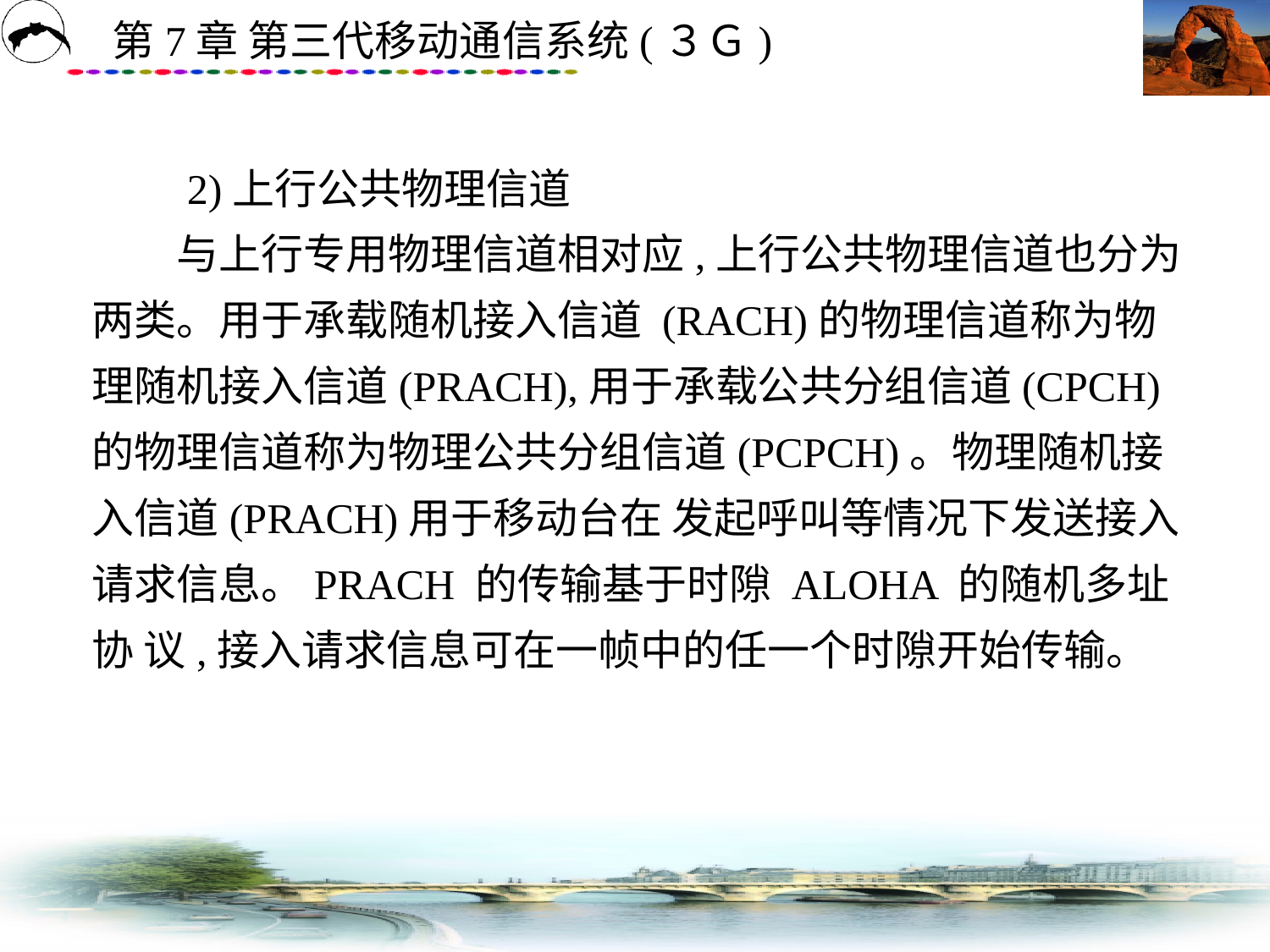

# 2)上行公共物理信道 　　与上行专用物理信道相对应,上行公共物理信道也分为两类。用于承载随机接入信道 (RACH)的物理信道称为物理随机接入信道(PRACH),用于承载公共分组信道(CPCH) 的物理信道称为物理公共分组信道(PCPCH)。物理随机接入信道(PRACH)用于移动台在 发起呼叫等情况下发送接入请求信息。PRACH 的传输基于时隙 ALOHA 的随机多址协 议,接入请求信息可在一帧中的任一个时隙开始传输。